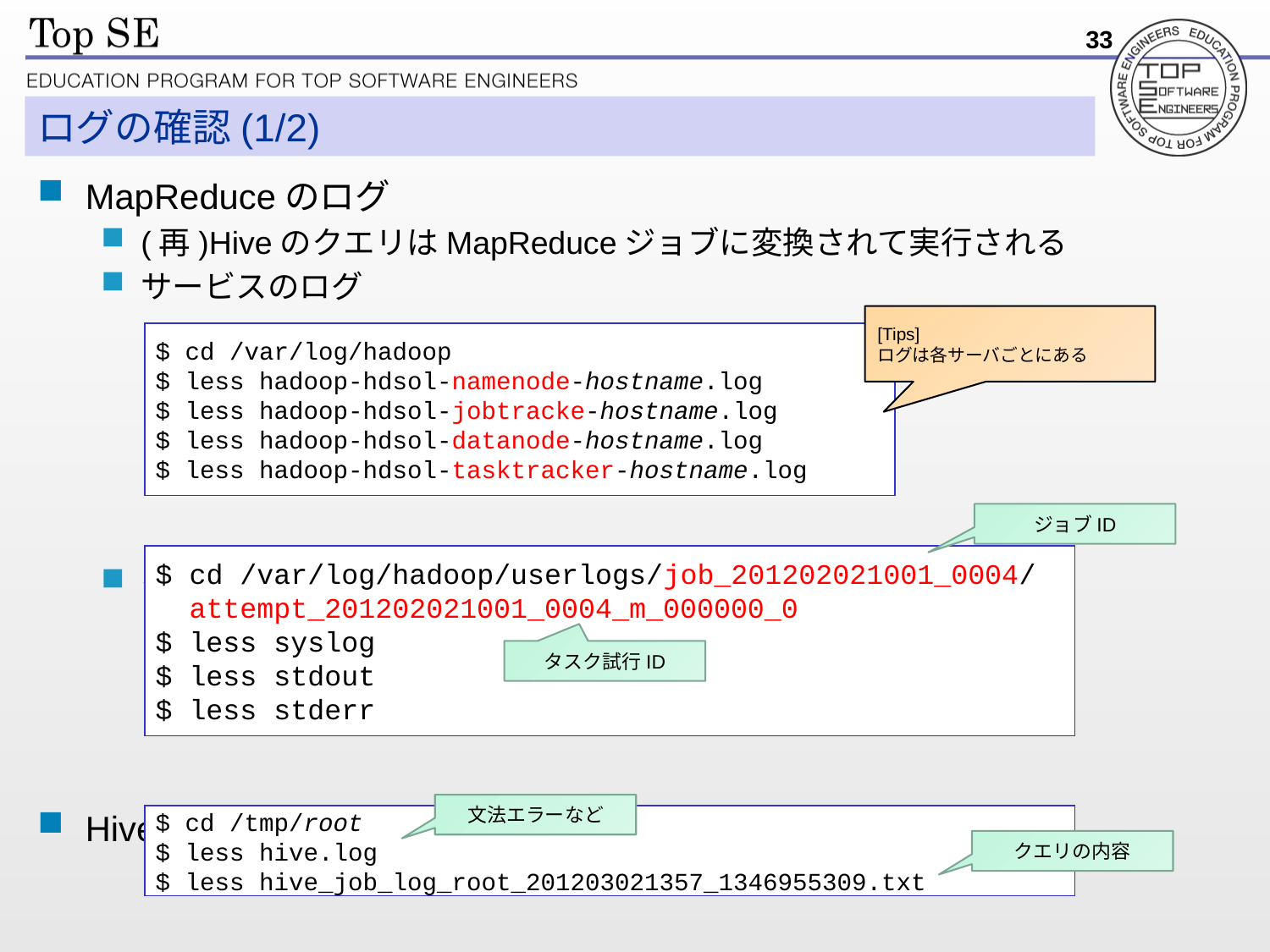

33
# ログの確認(1/2)
MapReduceのログ
(再)HiveのクエリはMapReduceジョブに変換されて実行される
サービスのログ

タスクのログ

Hiveのログ

[Tips]
ログは各サーバごとにある
$ cd /var/log/hadoop
$ less hadoop-hdsol-namenode-hostname.log
$ less hadoop-hdsol-jobtracke-hostname.log
$ less hadoop-hdsol-datanode-hostname.log
$ less hadoop-hdsol-tasktracker-hostname.log
ジョブID
$ cd /var/log/hadoop/userlogs/job_201202021001_0004/
  attempt_201202021001_0004_m_000000_0
$ less syslog
$ less stdout
$ less stderr
タスク試行ID
文法エラーなど
$ cd /tmp/root
$ less hive.log
$ less hive_job_log_root_201203021357_1346955309.txt
クエリの内容